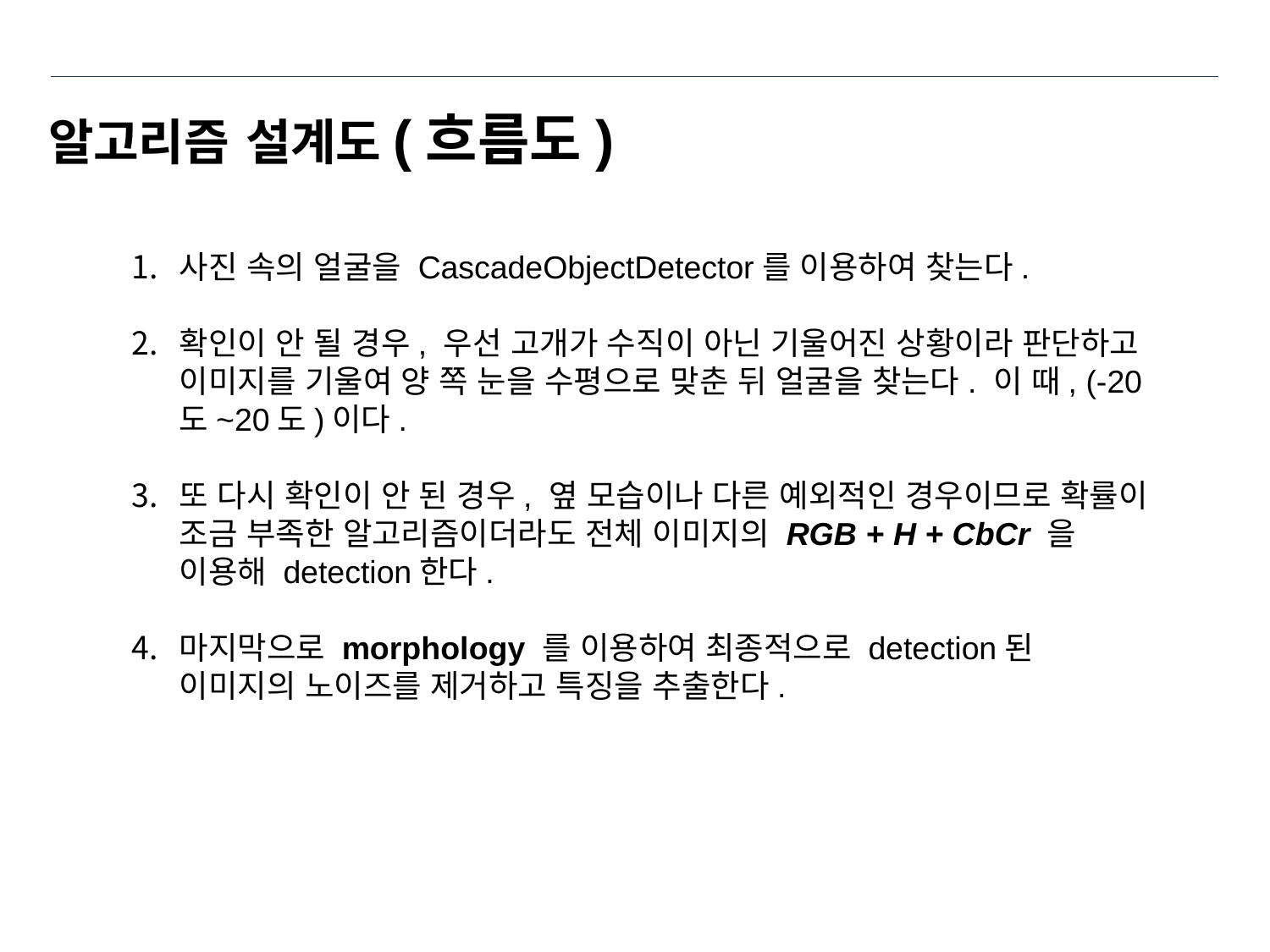

# 알고리즘 설계도(흐름도)
사진 속의 얼굴을 CascadeObjectDetector를 이용하여 찾는다.

확인이 안 될 경우, 우선 고개가 수직이 아닌 기울어진 상황이라 판단하고 이미지를 기울여 양 쪽 눈을 수평으로 맞춘 뒤 얼굴을 찾는다. 이 때, (-20도~20도)이다.

또 다시 확인이 안 된 경우, 옆 모습이나 다른 예외적인 경우이므로 확률이 조금 부족한 알고리즘이더라도 전체 이미지의 RGB + H + CbCr 을 이용해 detection한다.

마지막으로 morphology 를 이용하여 최종적으로 detection된 이미지의 노이즈를 제거하고 특징을 추출한다.